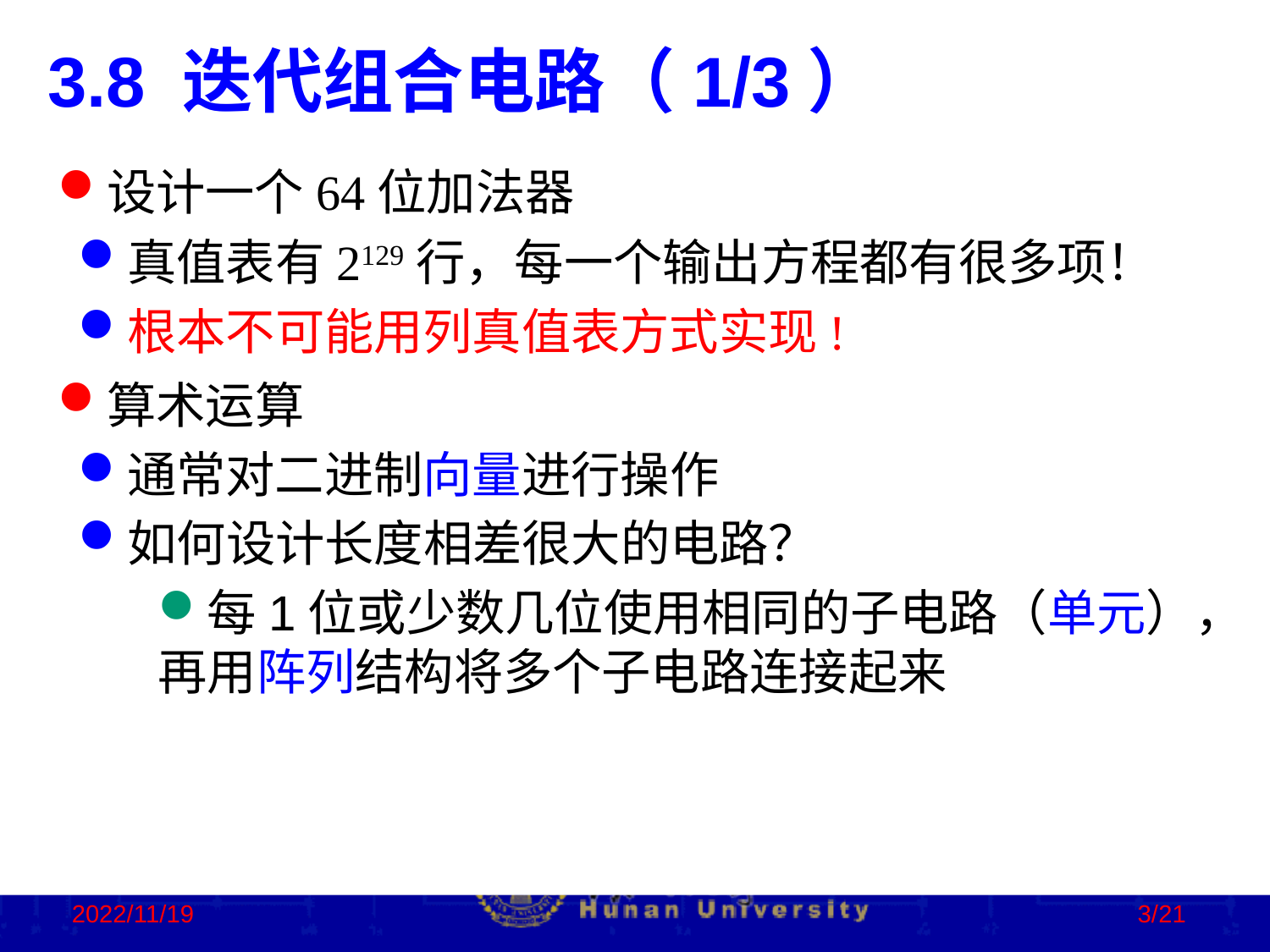

3.8 迭代组合电路（1/3）
设计一个64位加法器
真值表有2129行，每一个输出方程都有很多项！
根本不可能用列真值表方式实现!
算术运算
通常对二进制向量进行操作
如何设计长度相差很大的电路？
每1位或少数几位使用相同的子电路（单元），再用阵列结构将多个子电路连接起来
2022/11/19
3/21